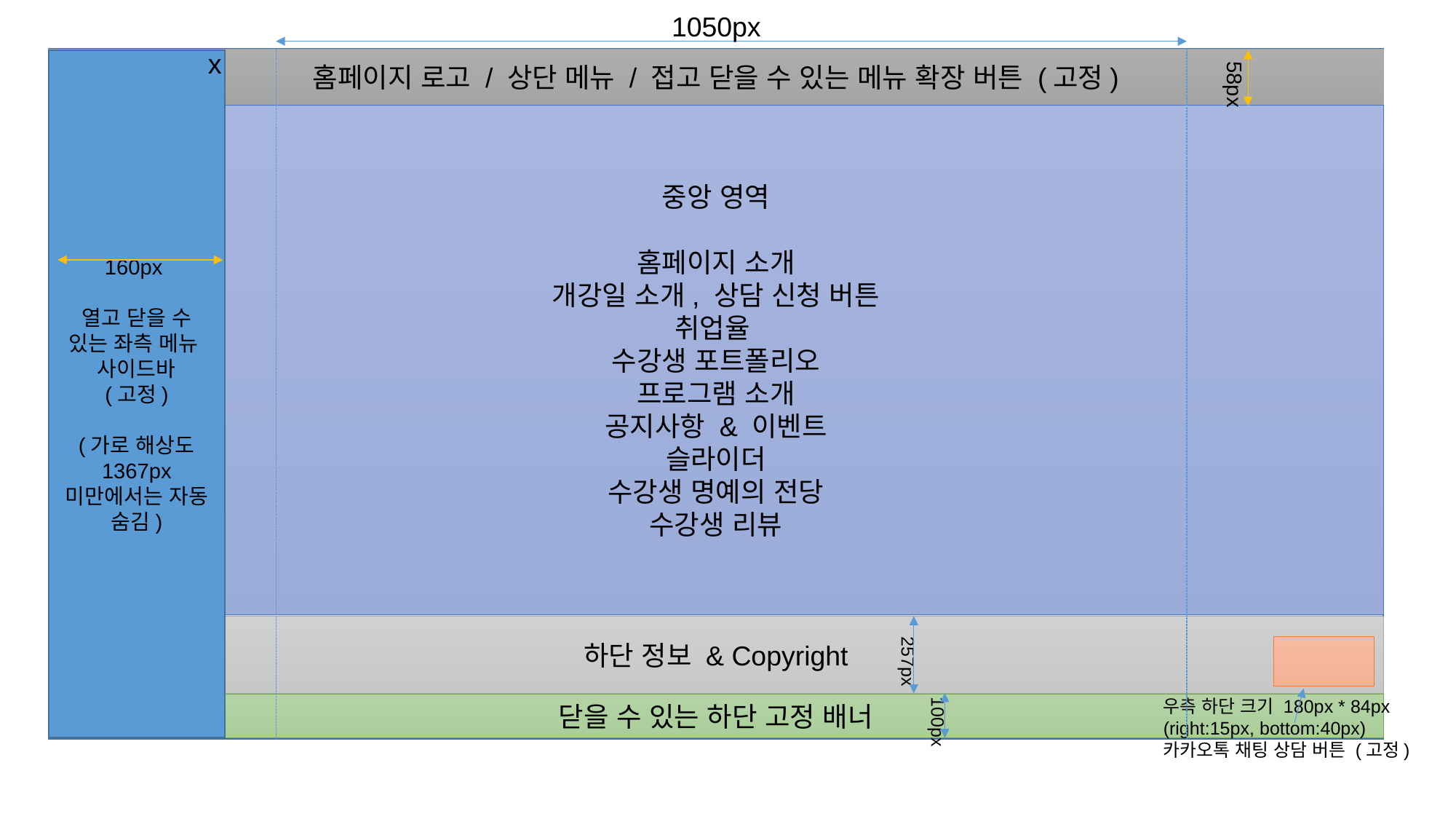

1050px
x
홈페이지 로고 / 상단 메뉴 / 접고 닫을 수 있는 메뉴 확장 버튼 (고정)

160px

열고 닫을 수 있는 좌측 메뉴
사이드바
(고정)

(가로 해상도 1367px 미만에서는 자동 숨김)
58px
중앙 영역

홈페이지 소개
개강일 소개, 상담 신청 버튼
취업율
수강생 포트폴리오
프로그램 소개
공지사항 & 이벤트
슬라이더
수강생 명예의 전당
수강생 리뷰
하단 정보 & Copyright
 257px

 100px
우측 하단 크기 180px * 84px
(right:15px, bottom:40px)
카카오톡 채팅 상담 버튼 (고정)
닫을 수 있는 하단 고정 배너